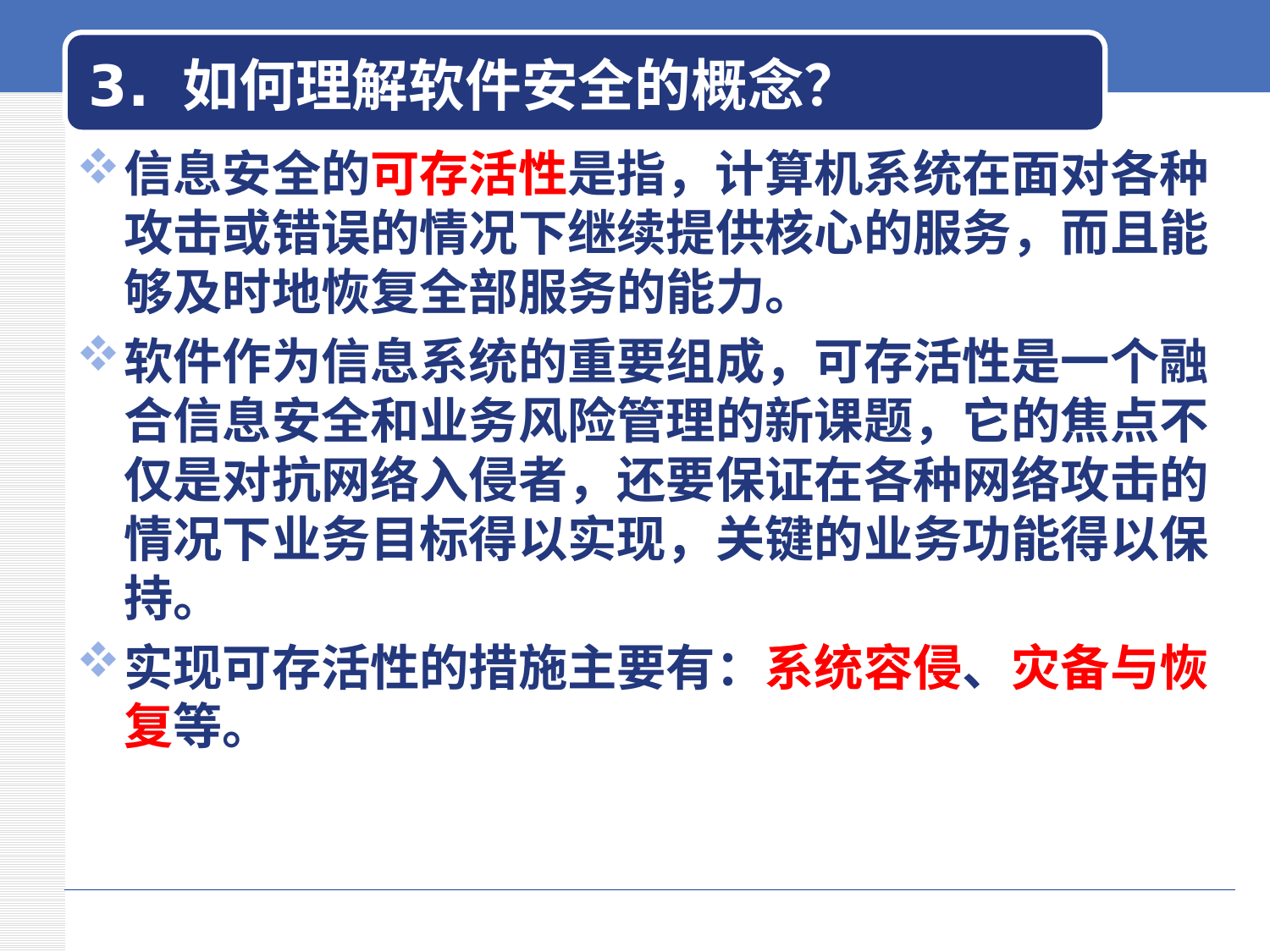

# 3. 如何理解软件安全的概念？
信息安全的可存活性是指，计算机系统在面对各种攻击或错误的情况下继续提供核心的服务，而且能够及时地恢复全部服务的能力。
软件作为信息系统的重要组成，可存活性是一个融合信息安全和业务风险管理的新课题，它的焦点不仅是对抗网络入侵者，还要保证在各种网络攻击的情况下业务目标得以实现，关键的业务功能得以保持。
实现可存活性的措施主要有：系统容侵、灾备与恢复等。